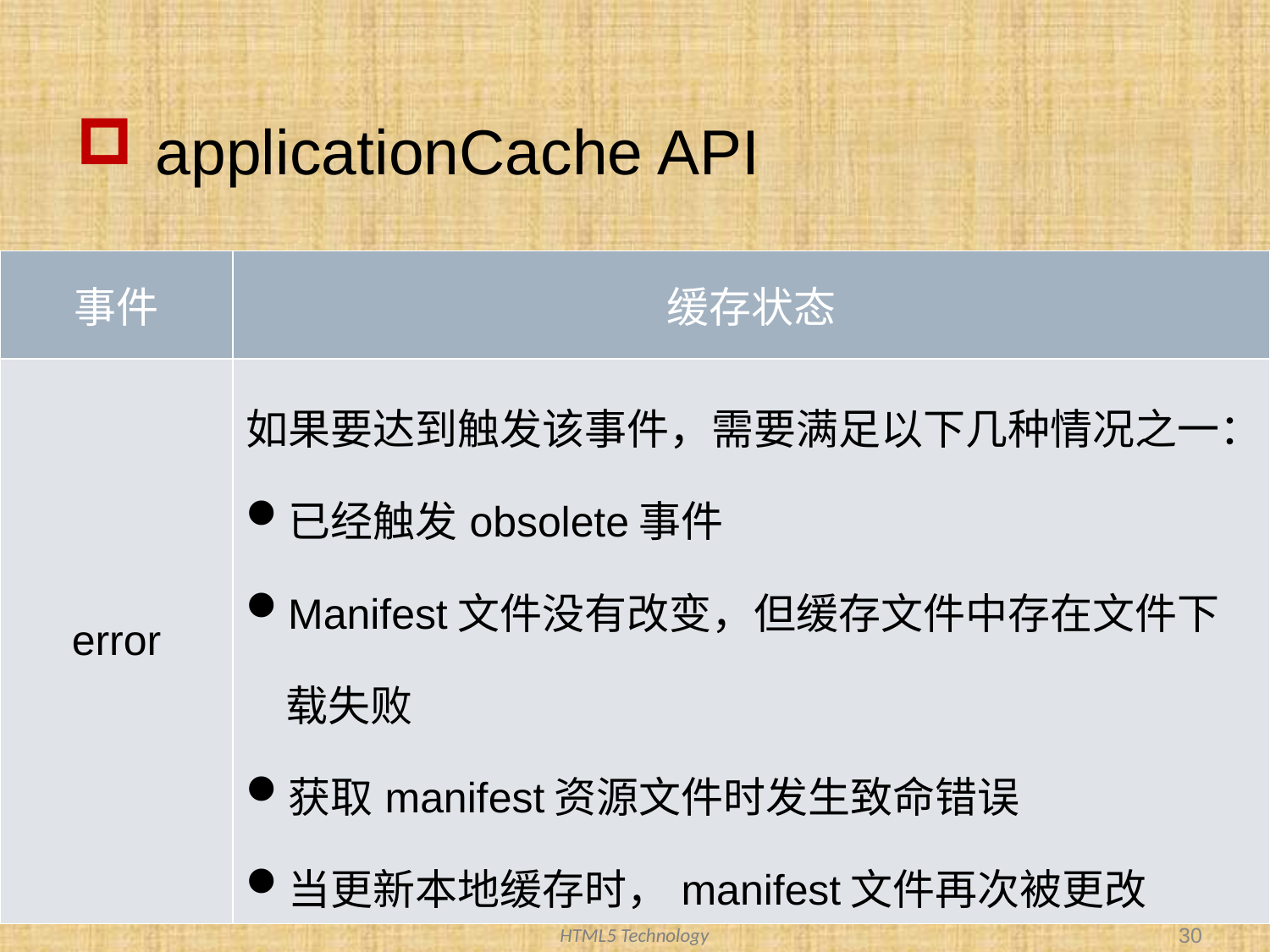

applicationCache API
| 事件 | 缓存状态 |
| --- | --- |
| error | 如果要达到触发该事件，需要满足以下几种情况之一： 已经触发obsolete事件 Manifest文件没有改变，但缓存文件中存在文件下载失败 获取manifest资源文件时发生致命错误 当更新本地缓存时，manifest文件再次被更改 |
30
HTML5 Technology